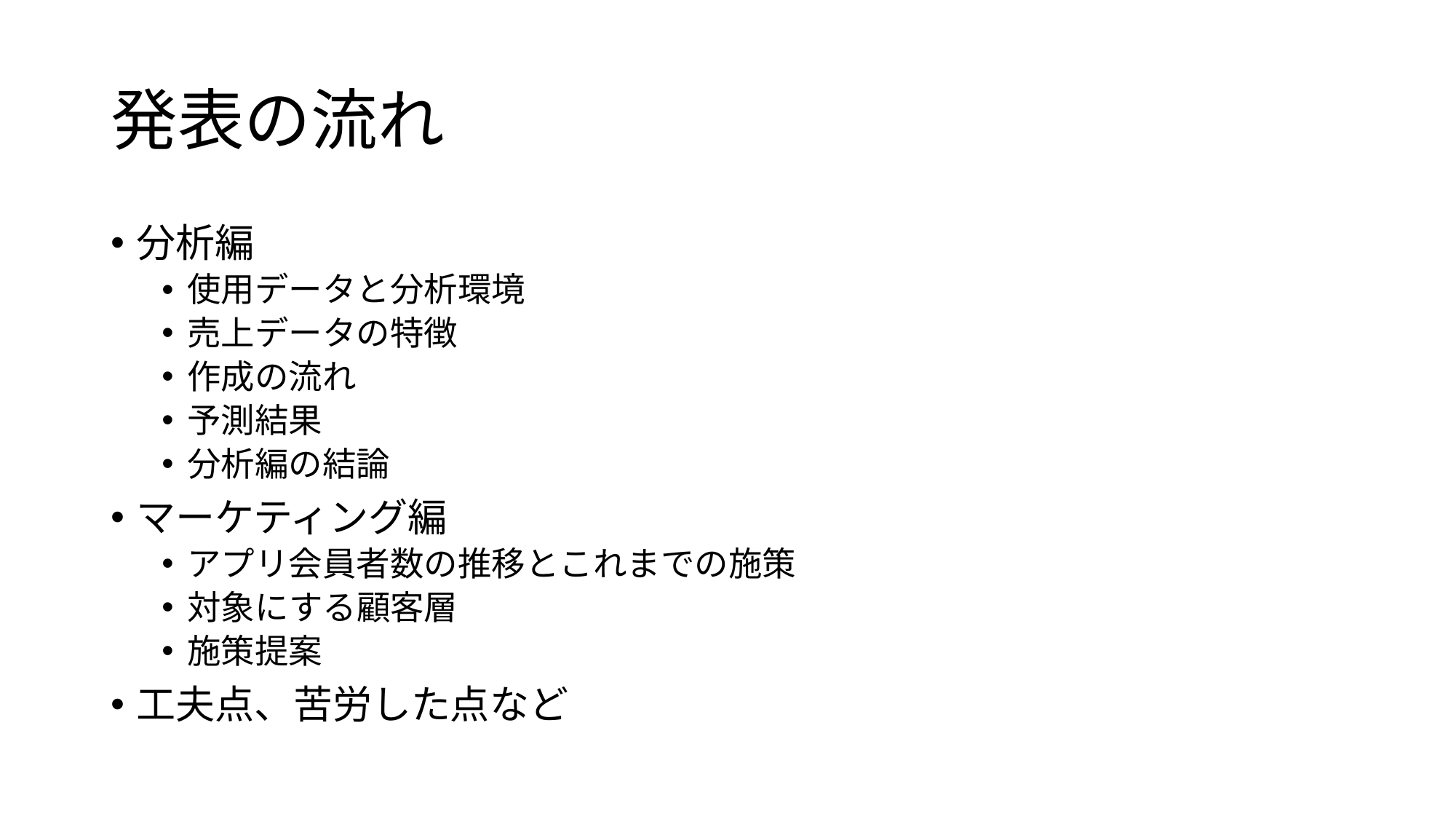

# 発表の流れ
分析編
使用データと分析環境
売上データの特徴
作成の流れ
予測結果
分析編の結論
マーケティング編
アプリ会員者数の推移とこれまでの施策
対象にする顧客層
施策提案
工夫点、苦労した点など